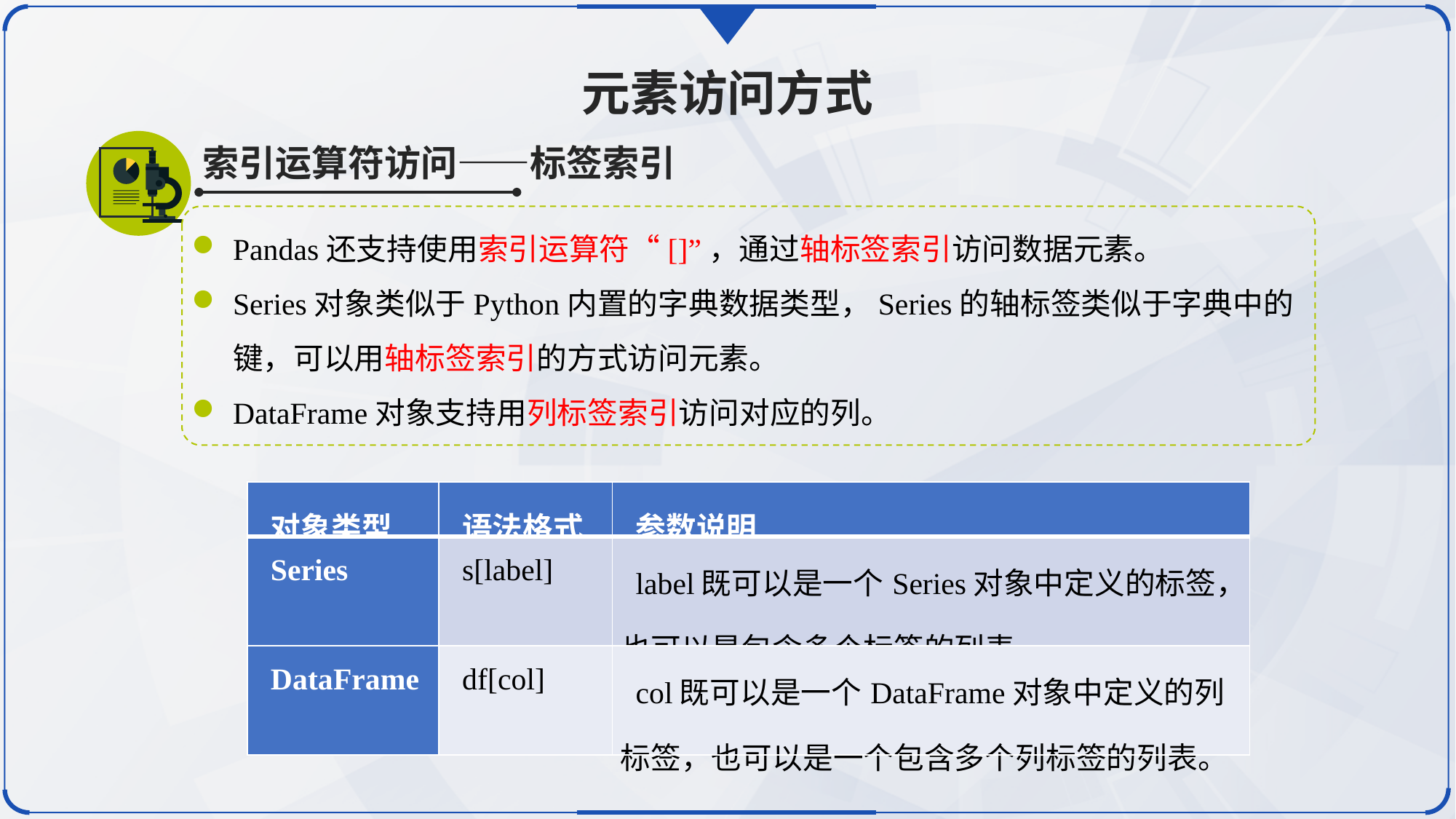

元素访问方式

索引运算符访问——标签索引

Pandas还支持使用索引运算符“[]”，通过轴标签索引访问数据元素。
Series对象类似于Python内置的字典数据类型，Series的轴标签类似于字典中的键，可以用轴标签索引的方式访问元素。
DataFrame对象支持用列标签索引访问对应的列。

| 对象类型 | 语法格式 | 参数说明 |
| --- | --- | --- |
| Series | s[label] | label既可以是一个Series对象中定义的标签，也可以是包含多个标签的列表。 |
| DataFrame | df[col] | col既可以是一个DataFrame对象中定义的列标签，也可以是一个包含多个列标签的列表。 |